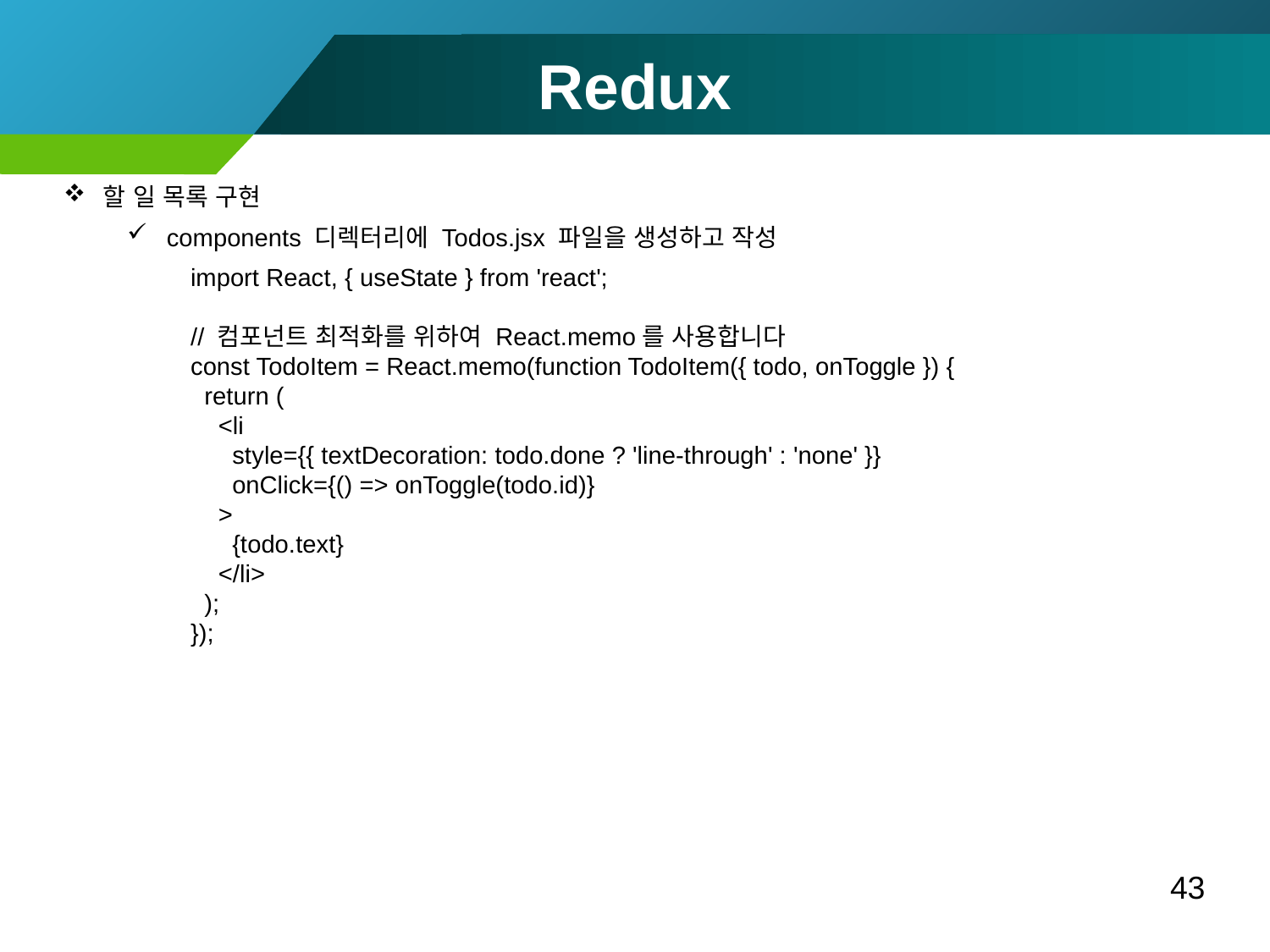

Redux
할 일 목록 구현
components 디렉터리에 Todos.jsx 파일을 생성하고 작성
import React, { useState } from 'react';

// 컴포넌트 최적화를 위하여 React.memo를 사용합니다
const TodoItem = React.memo(function TodoItem({ todo, onToggle }) {
  return (
    <li
      style={{ textDecoration: todo.done ? 'line-through' : 'none' }}
      onClick={() => onToggle(todo.id)}
    >
      {todo.text}
    </li>
  );
});
43